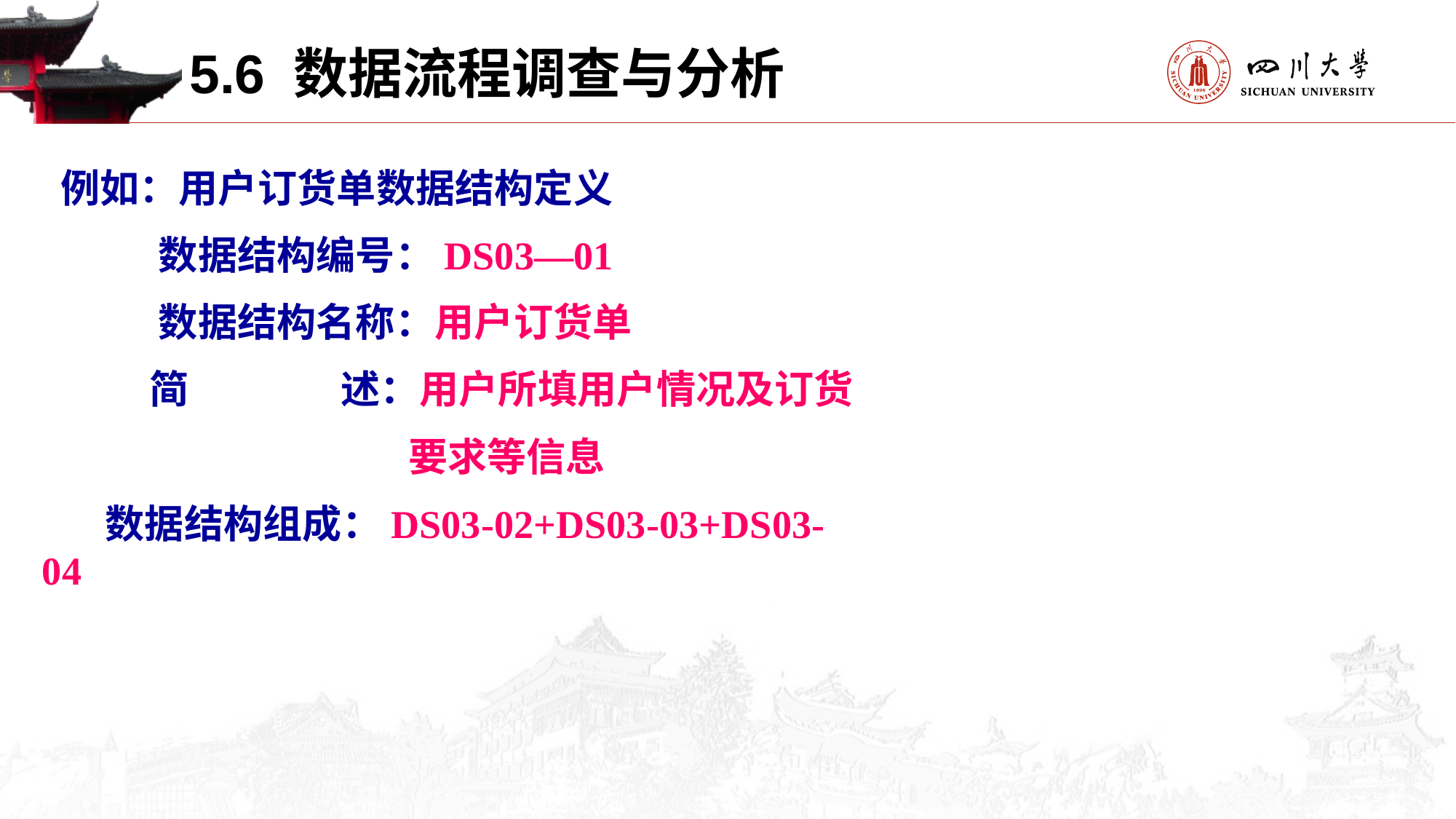

5.6 数据流程调查与分析

 例如：用户订货单数据结构定义
            数据结构编号：DS03—01
            数据结构名称：用户订货单
           简                 述：用户所填用户情况及订货
                                        要求等信息
      数据结构组成：DS03-02+DS03-03+DS03- 04